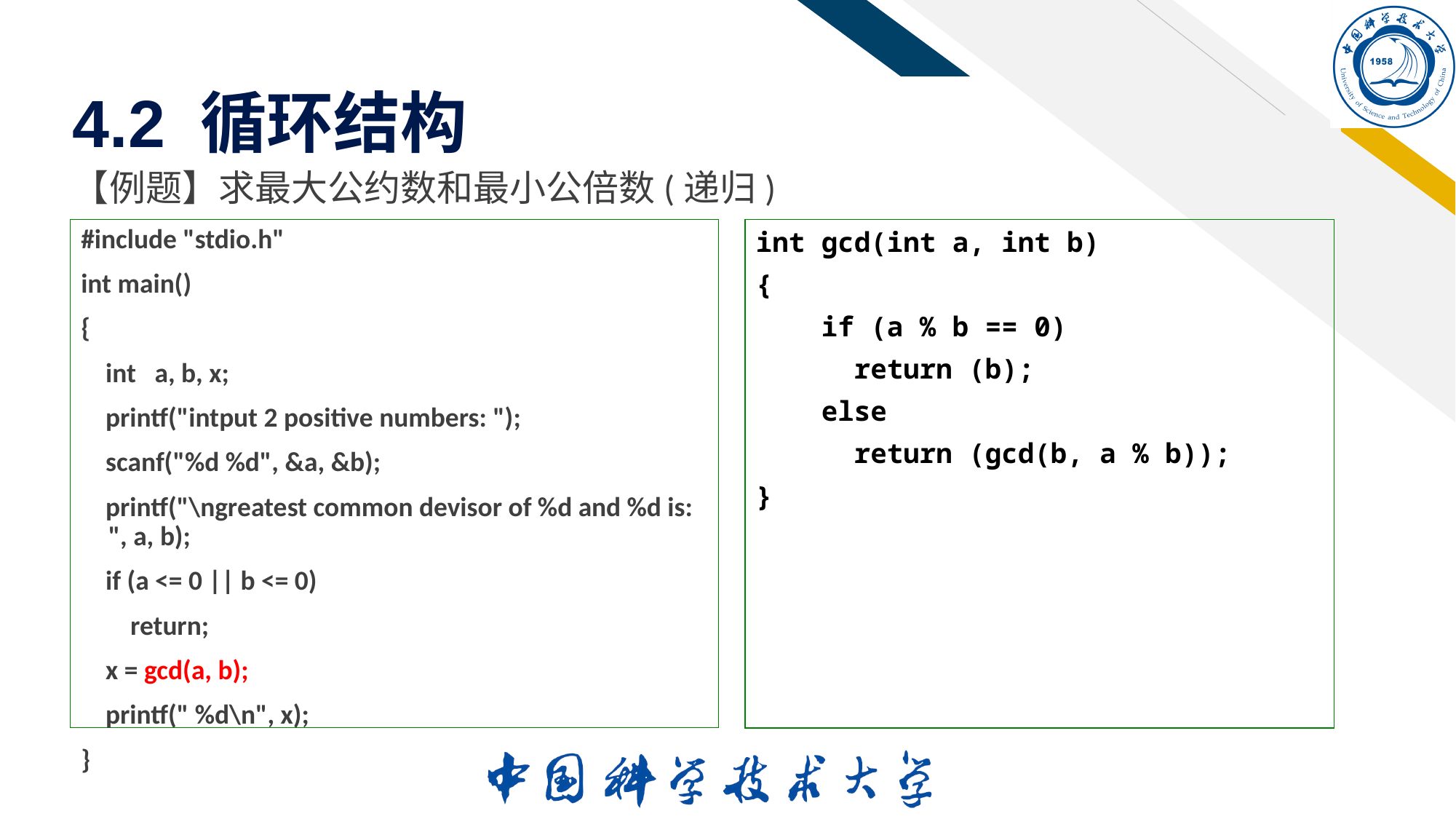

4.2 循环结构
【例题】求最大公约数和最小公倍数(递归)
int gcd(int a, int b)
{
    if (a % b == 0)
      return (b);
    else
      return (gcd(b, a % b));
}
#include "stdio.h"
int main()
{
    int   a, b, x;
    printf("intput 2 positive numbers: ");
    scanf("%d %d", &a, &b);
    printf("\ngreatest common devisor of %d and %d is: ", a, b);
    if (a <= 0 || b <= 0)
        return;
    x = gcd(a, b);
    printf(" %d\n", x);
}